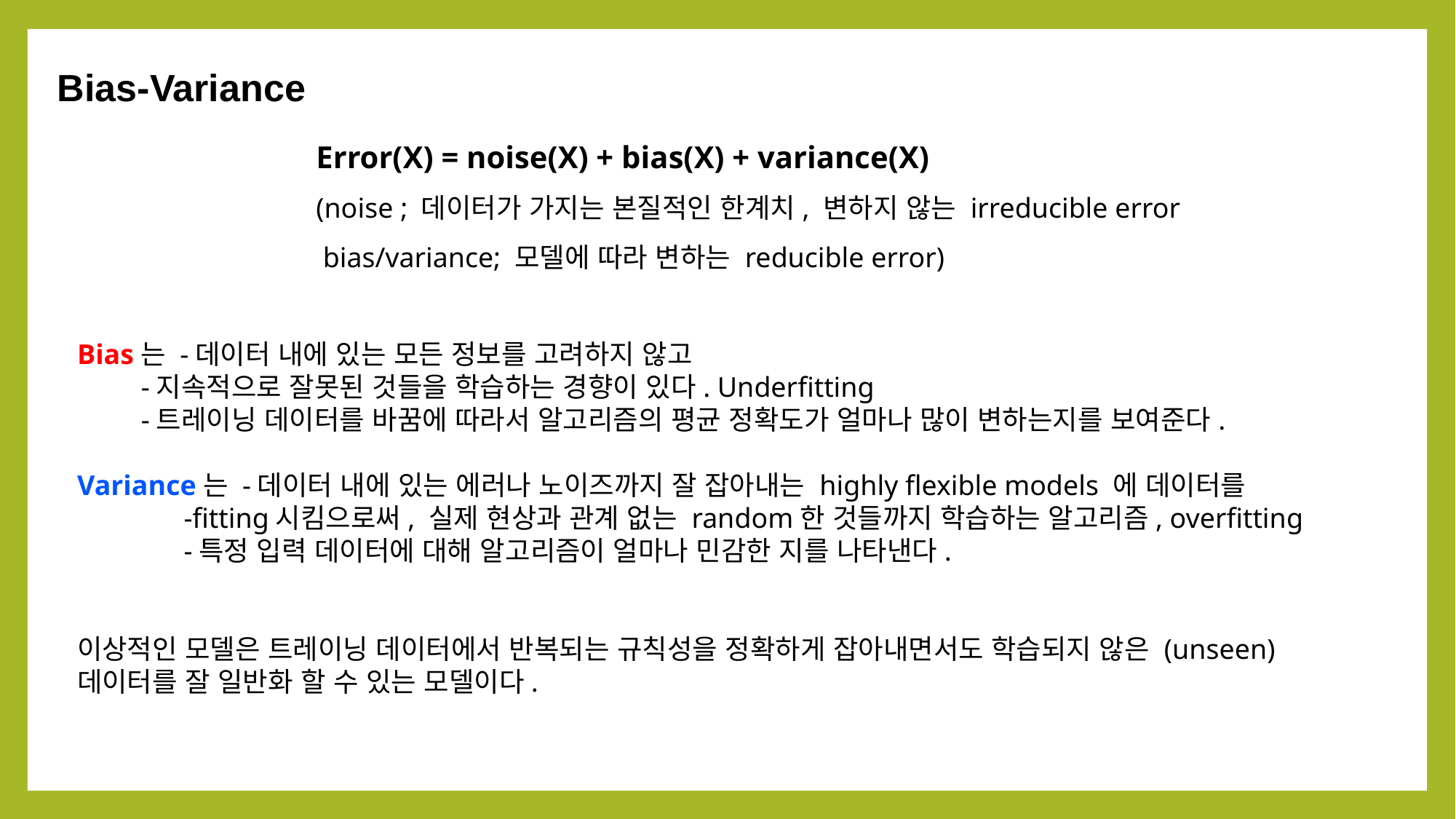

Bias-Variance
Error(X) = noise(X) + bias(X) + variance(X)
(noise ; 데이터가 가지는 본질적인 한계치, 변하지 않는 irreducible error
 bias/variance; 모델에 따라 변하는 reducible error)
Bias는 -데이터 내에 있는 모든 정보를 고려하지 않고
         -지속적으로 잘못된 것들을 학습하는 경향이 있다. Underfitting
         -트레이닝 데이터를 바꿈에 따라서 알고리즘의 평균 정확도가 얼마나 많이 변하는지를 보여준다.
Variance는 -데이터 내에 있는 에러나 노이즈까지 잘 잡아내는 highly flexible models 에 데이터를
               -fitting시킴으로써, 실제 현상과 관계 없는 random한 것들까지 학습하는 알고리즘, overfitting
               -특정 입력 데이터에 대해 알고리즘이 얼마나 민감한 지를 나타낸다.

이상적인 모델은 트레이닝 데이터에서 반복되는 규칙성을 정확하게 잡아내면서도 학습되지 않은 (unseen) 데이터를 잘 일반화 할 수 있는 모델이다.